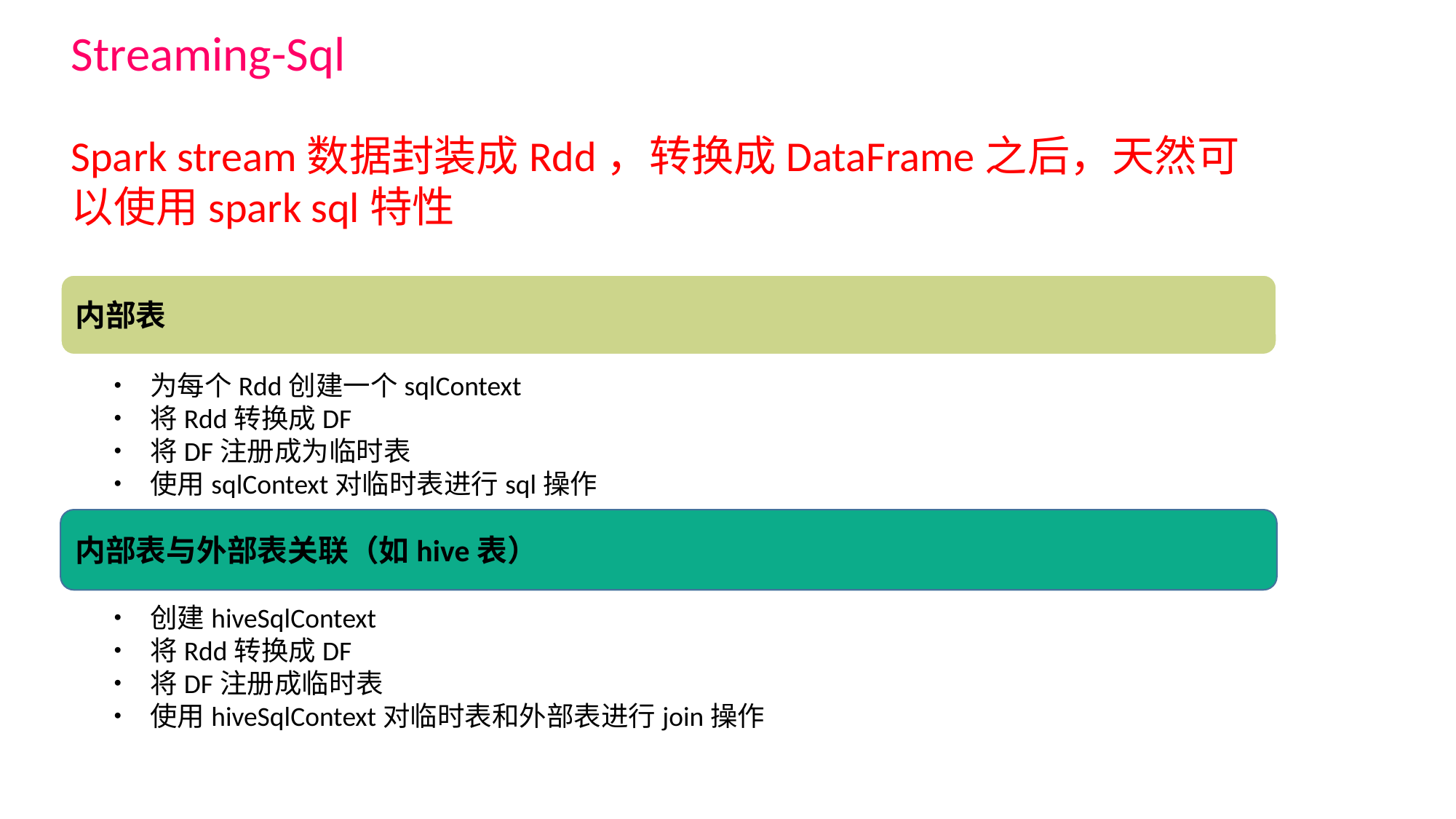

Streaming-Sql
Spark stream数据封装成Rdd，转换成DataFrame之后，天然可以使用spark sql特性
内部表
•  为每个Rdd创建一个sqlContext
•  将Rdd转换成DF
•  将DF注册成为临时表
•  使用sqlContext对临时表进行sql操作
内部表与外部表关联（如hive表）
•  创建hiveSqlContext
•  将Rdd转换成DF
•  将DF注册成临时表
•  使用hiveSqlContext对临时表和外部表进行join操作